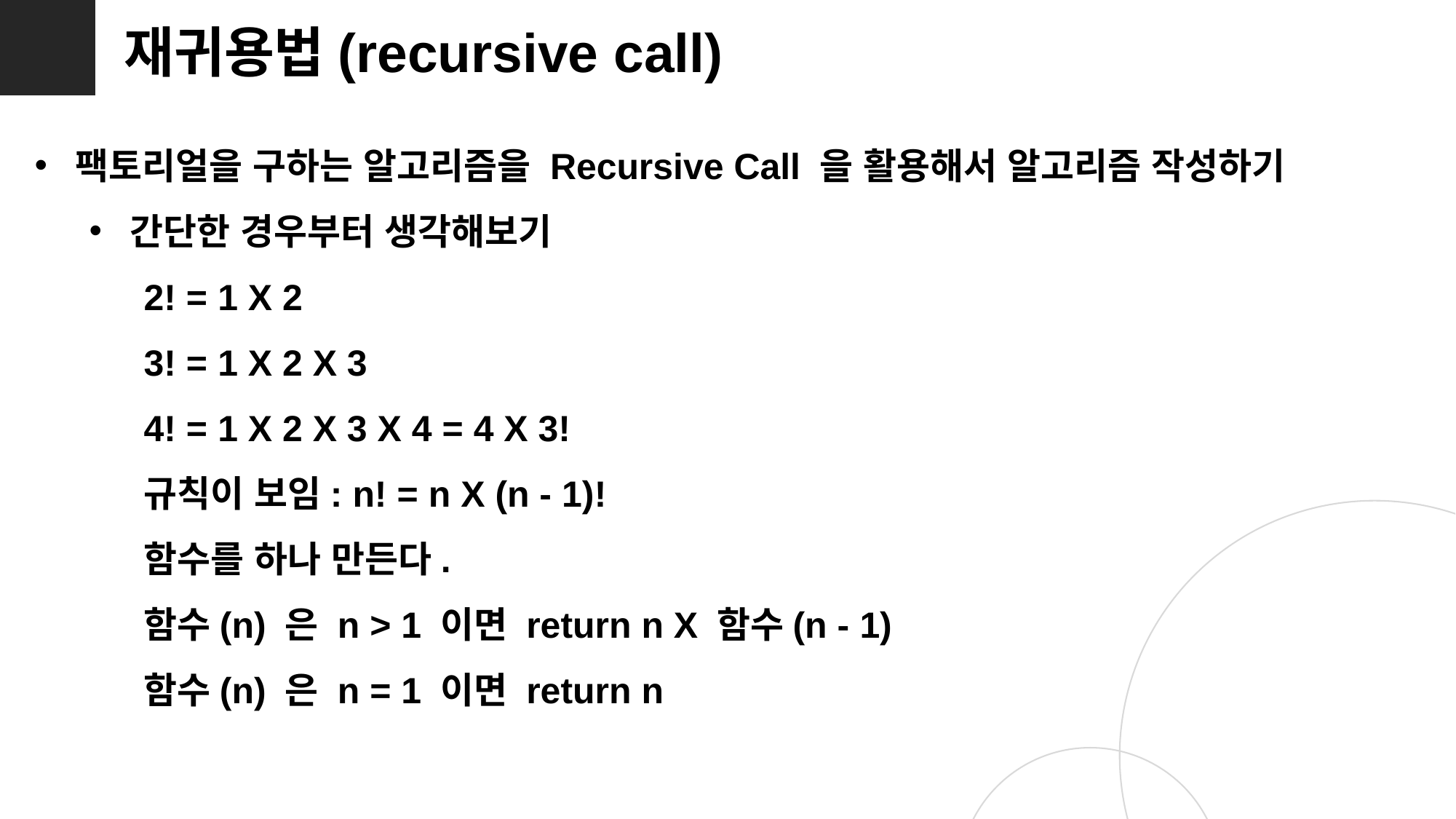

재귀용법(recursive call)
팩토리얼을 구하는 알고리즘을 Recursive Call 을 활용해서 알고리즘 작성하기
간단한 경우부터 생각해보기
2! = 1 X 2
3! = 1 X 2 X 3
4! = 1 X 2 X 3 X 4 = 4 X 3!
규칙이 보임: n! = n X (n - 1)!
함수를 하나 만든다.
함수(n) 은 n > 1 이면 return n X 함수(n - 1)
함수(n) 은 n = 1 이면 return n